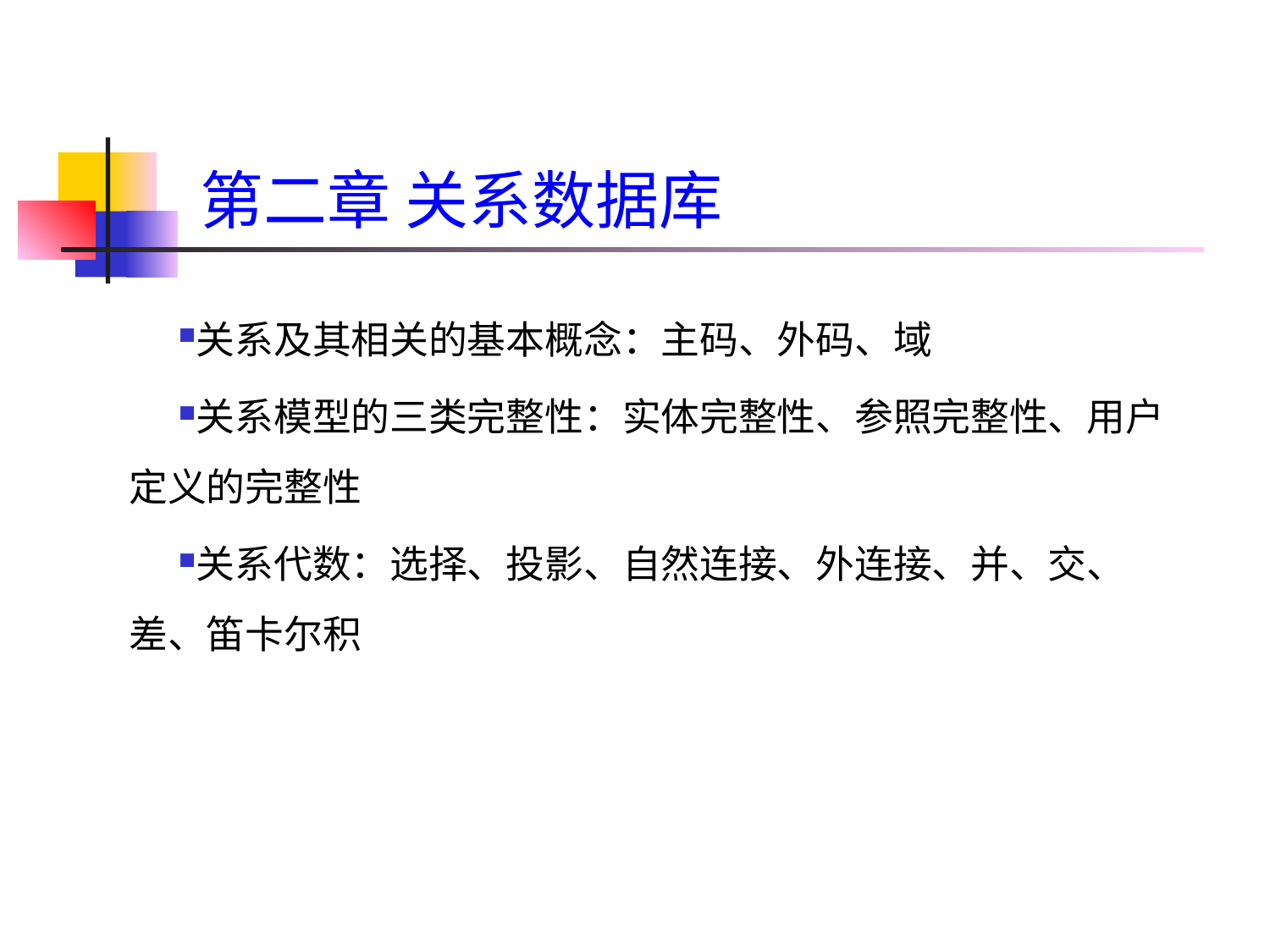

# 第二章 关系数据库
关系及其相关的基本概念：主码、外码、域
关系模型的三类完整性：实体完整性、参照完整性、用户定义的完整性
关系代数：选择、投影、自然连接、外连接、并、交、差、笛卡尔积